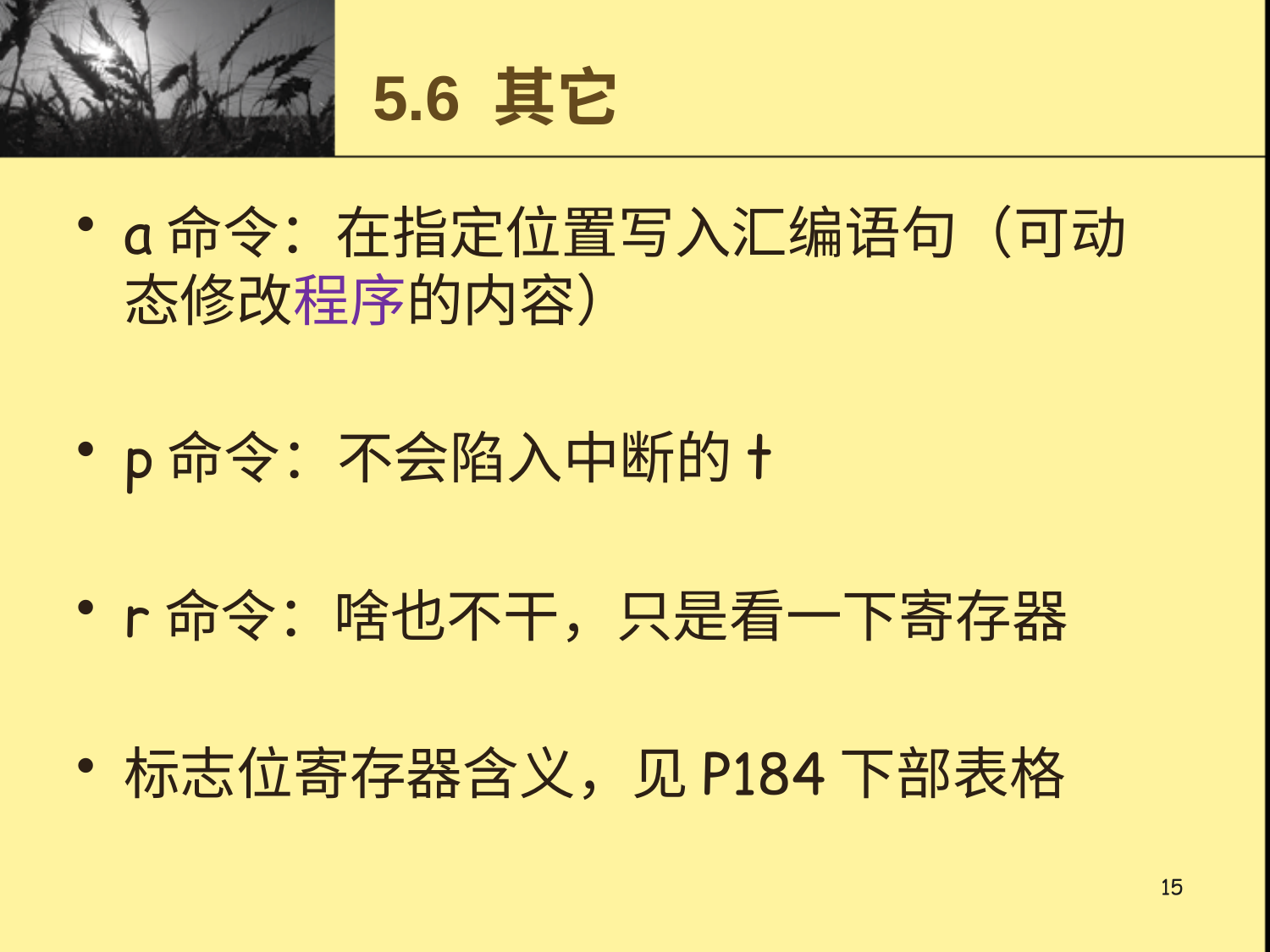

# 5.6 其它
a命令：在指定位置写入汇编语句（可动态修改程序的内容）

p命令：不会陷入中断的t

r命令：啥也不干，只是看一下寄存器

标志位寄存器含义，见P184下部表格
15